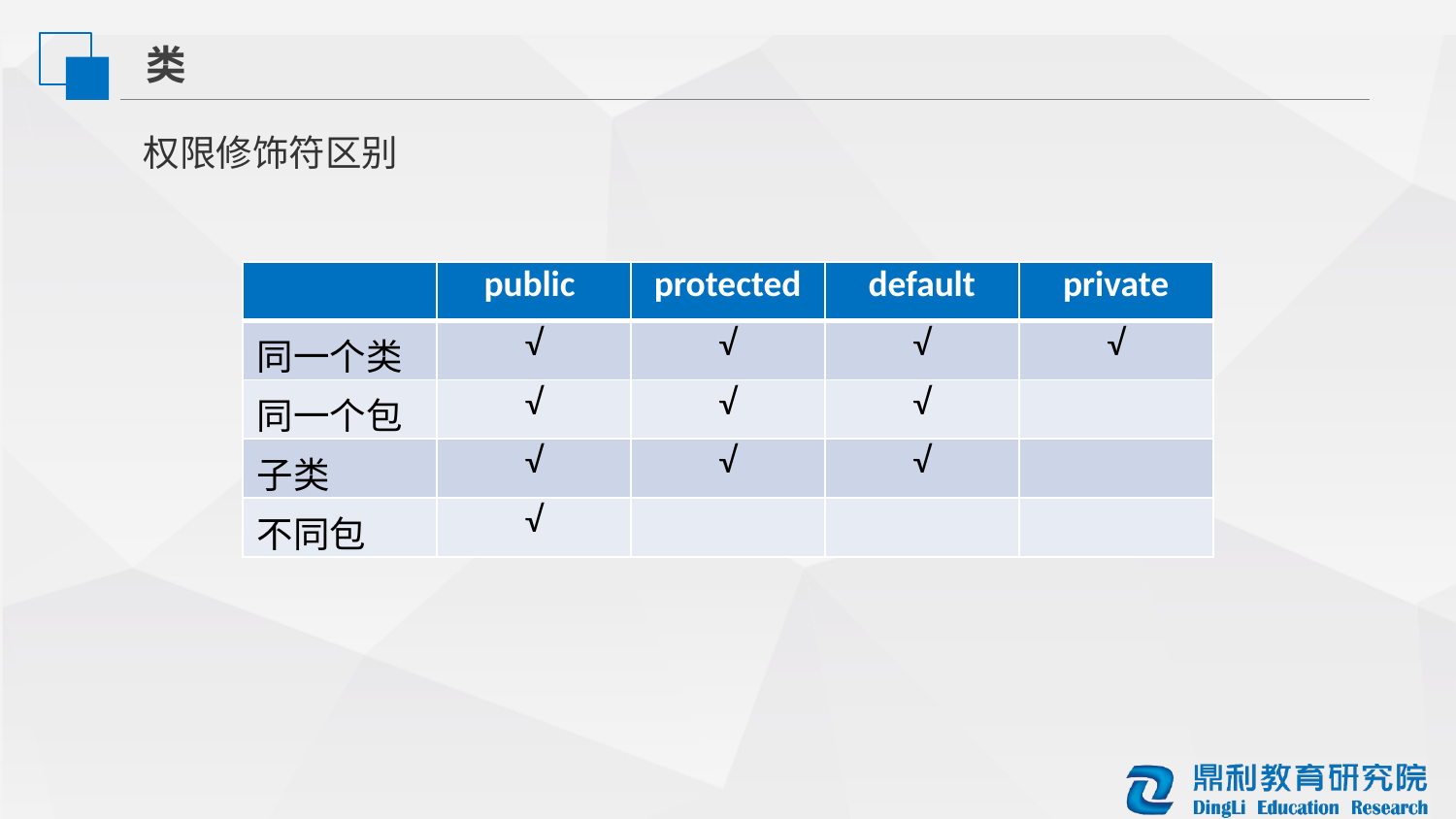

类
权限修饰符区别
|  | public | protected | default | private |
| --- | --- | --- | --- | --- |
| 同一个类 | √ | √ | √ | √ |
| 同一个包 | √ | √ | √ |  |
| 子类 | √ | √ | √ |  |
| 不同包 | √ |  |  |  |